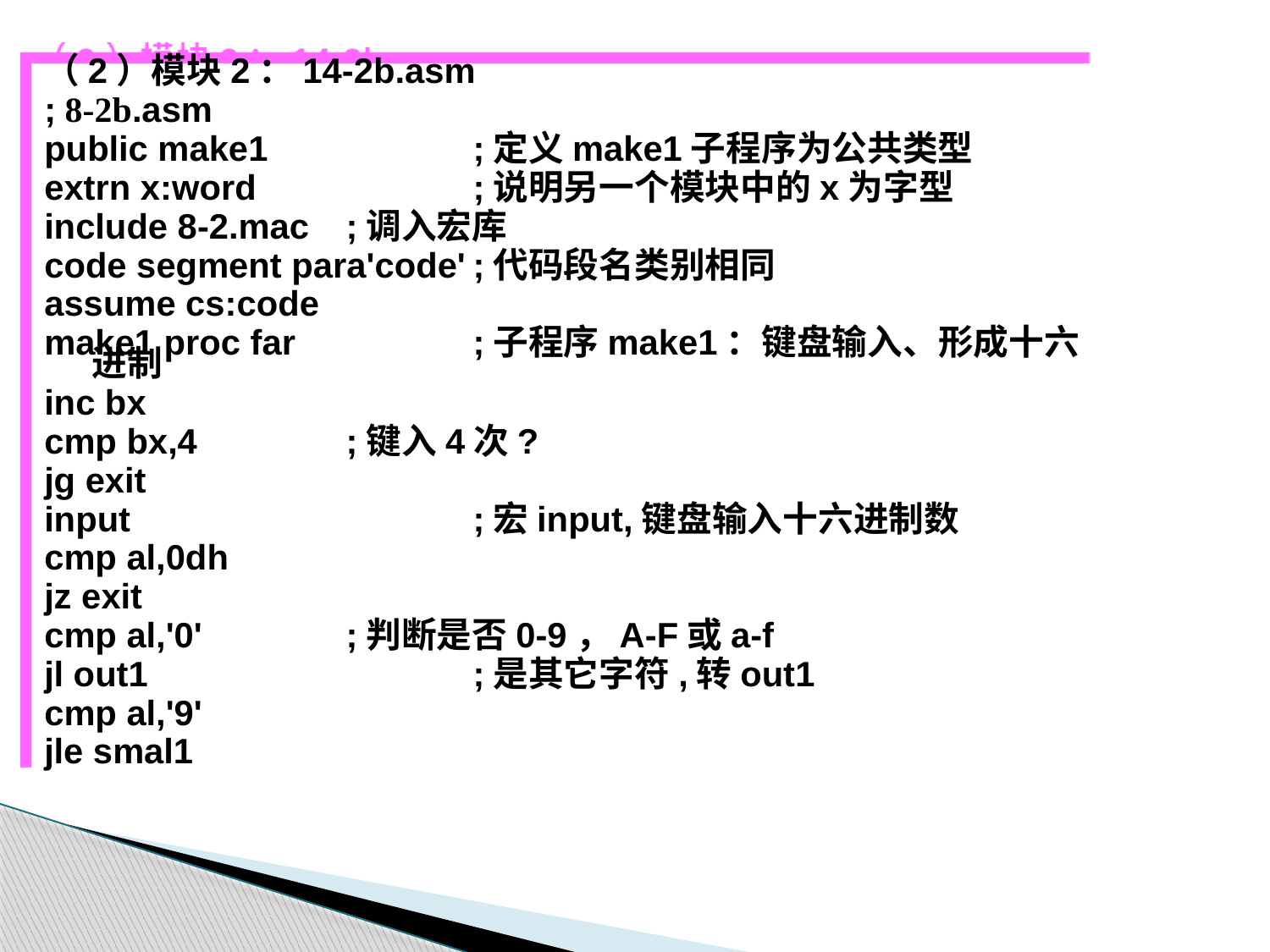

（2）模块2：14-2b.asm
; 8-2b.asm
public make1		;定义make1子程序为公共类型
extrn x:word		;说明另一个模块中的x为字型
include 8-2.mac	;调入宏库
code segment para'code'	;代码段名类别相同
assume cs:code
make1 proc far		;子程序make1：键盘输入、形成十六进制
inc bx
cmp bx,4		;键入4次?
jg exit
input			;宏input,键盘输入十六进制数
cmp al,0dh
jz exit
cmp al,'0'		;判断是否0-9，A-F或a-f
jl out1			;是其它字符,转out1
cmp al,'9'
jle smal1